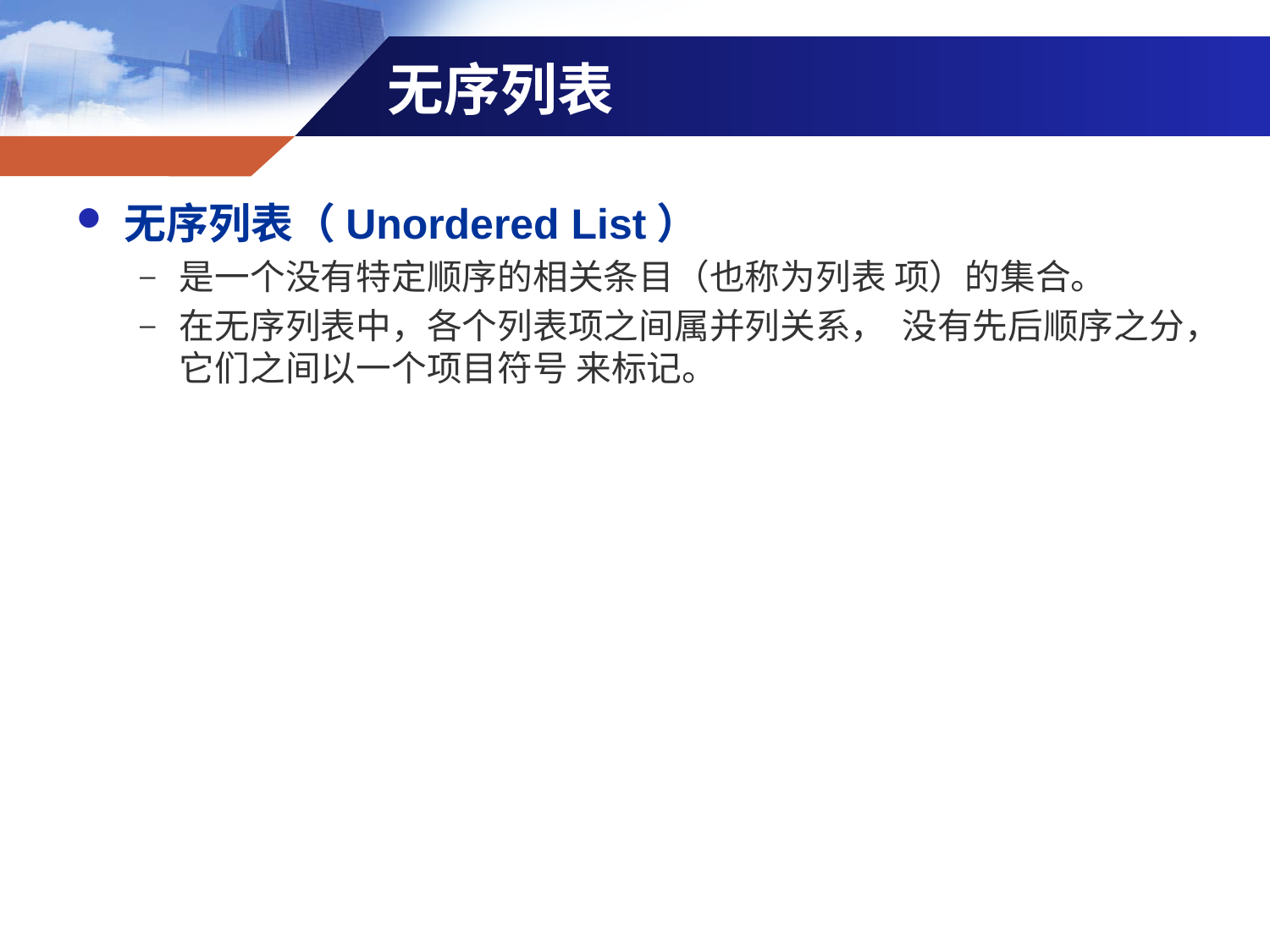

# 无序列表
无序列表（Unordered List）
是一个没有特定顺序的相关条目（也称为列表 项）的集合。
在无序列表中，各个列表项之间属并列关系，  没有先后顺序之分，它们之间以一个项目符号 来标记。